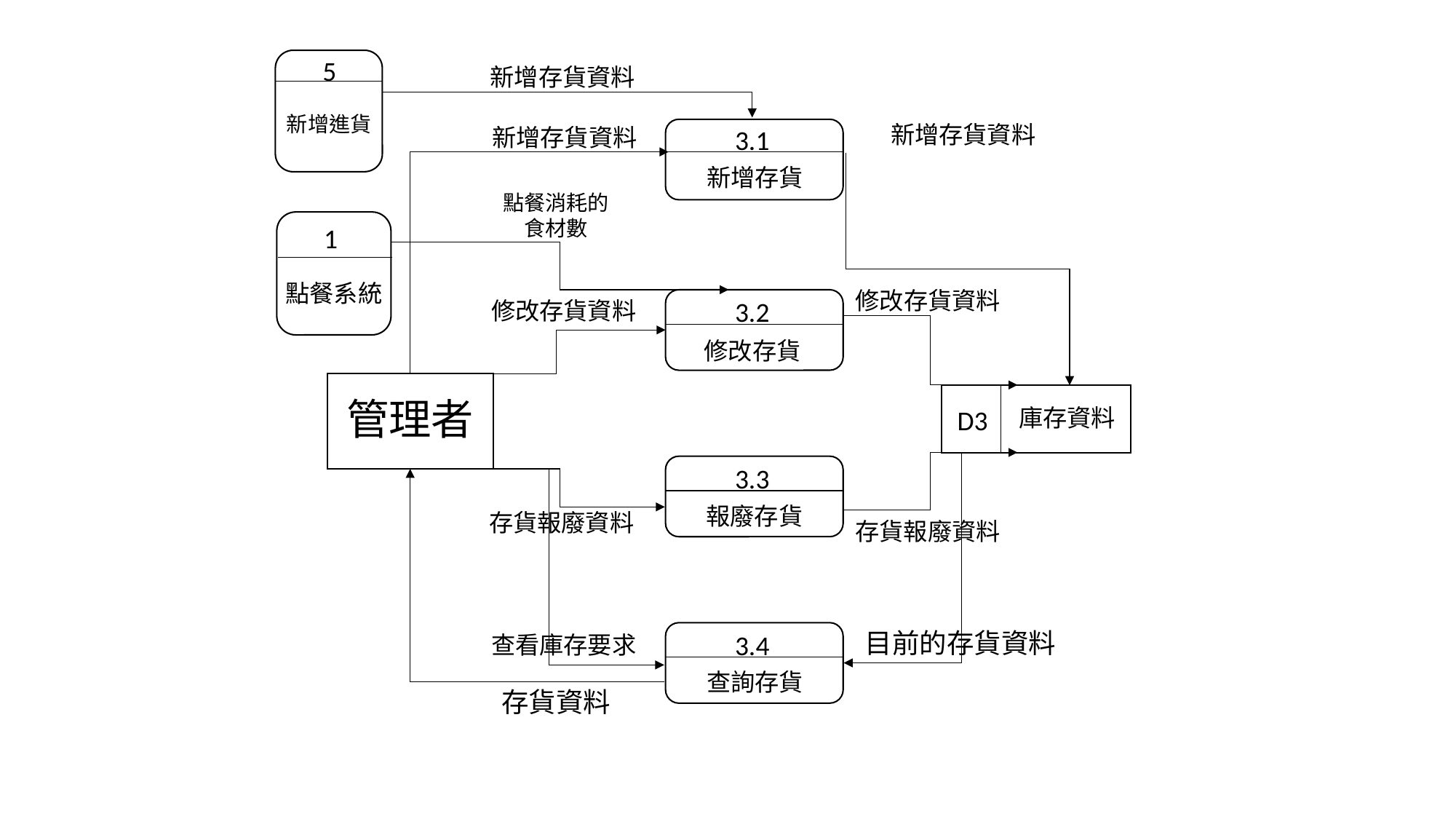

5

新增存貨資料
新增進貨
新增存貨資料
新增存貨資料
3.1

新增存貨
點餐消耗的食材數

1
點餐系統
修改存貨資料

3.2
修改存貨資料
修改存貨
管理者

D3
庫存資料

3.3
報廢存貨
存貨報廢資料
存貨報廢資料
目前的存貨資料

3.4

查看庫存要求
查詢存貨
存貨資料